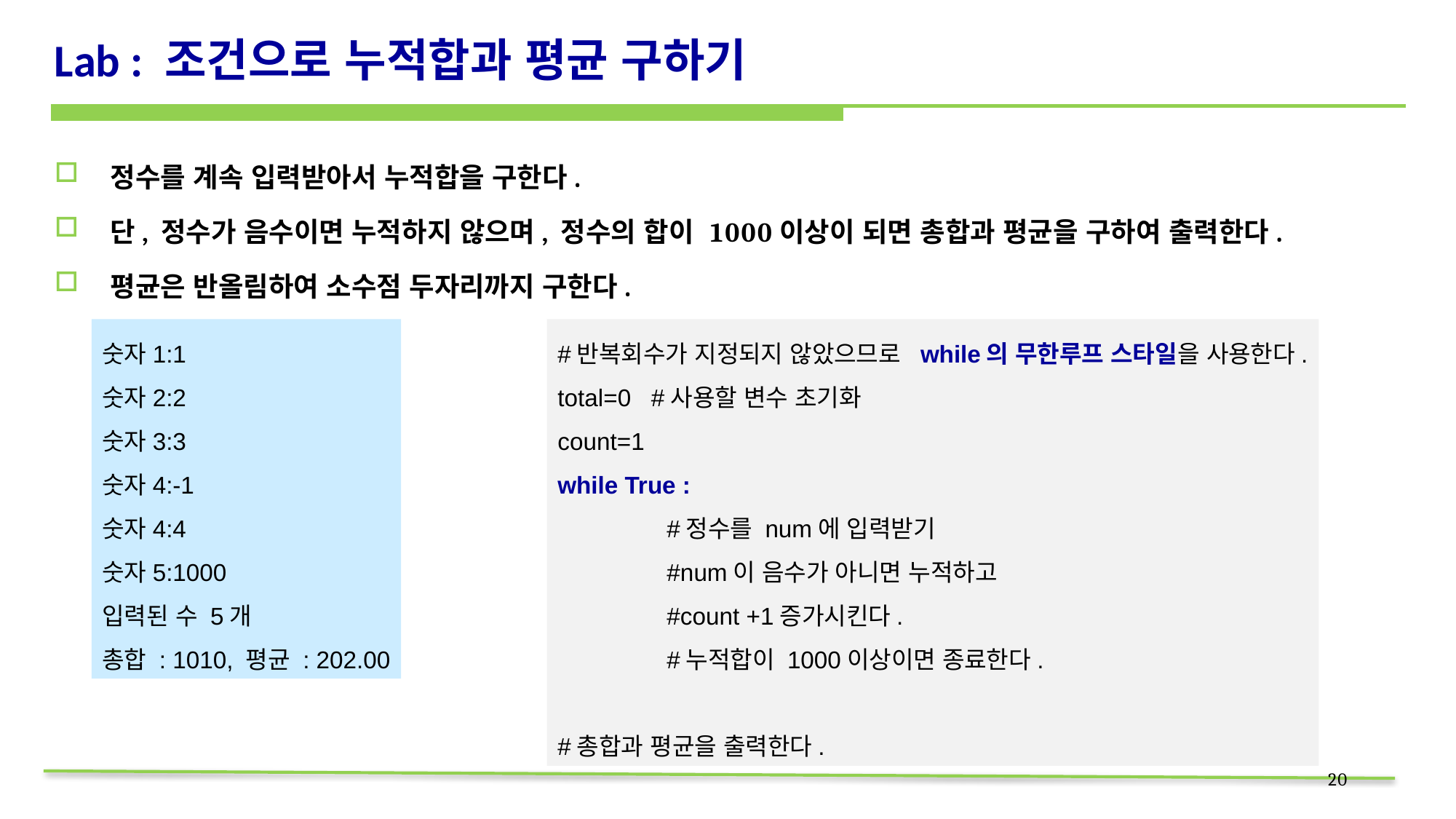

# Lab : 조건으로 누적합과 평균 구하기
정수를 계속 입력받아서 누적합을 구한다.
단, 정수가 음수이면 누적하지 않으며, 정수의 합이 1000이상이 되면 총합과 평균을 구하여 출력한다.
평균은 반올림하여 소수점 두자리까지 구한다.

숫자1:1
숫자2:2
숫자3:3
숫자4:-1
숫자4:4
숫자5:1000
입력된 수 5개
총합 : 1010, 평균 : 202.00
#반복회수가 지정되지 않았으므로  while의 무한루프 스타일을 사용한다.
total=0   #사용할 변수 초기화
count=1
while True :
	#정수를 num에 입력받기
	#num이 음수가 아니면 누적하고
	#count +1증가시킨다.
	#누적합이 1000이상이면 종료한다.

#총합과 평균을 출력한다.
20